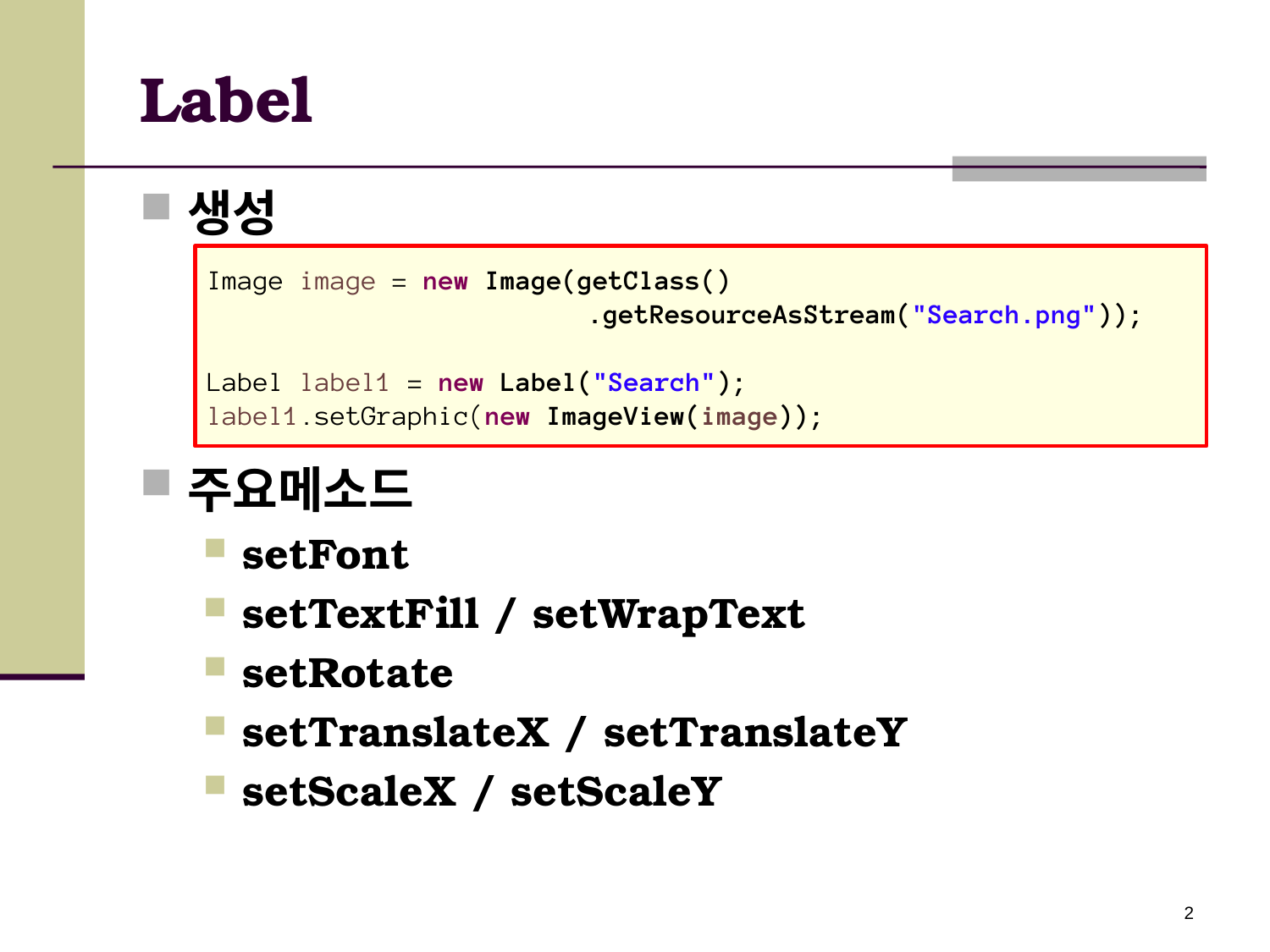

# Label
생성

주요메소드
setFont
setTextFill / setWrapText
setRotate
setTranslateX / setTranslateY
setScaleX / setScaleY
Image image = new Image(getClass()
			.getResourceAsStream("Search.png"));

Label label1 = new Label("Search");
label1.setGraphic(new ImageView(image));
2